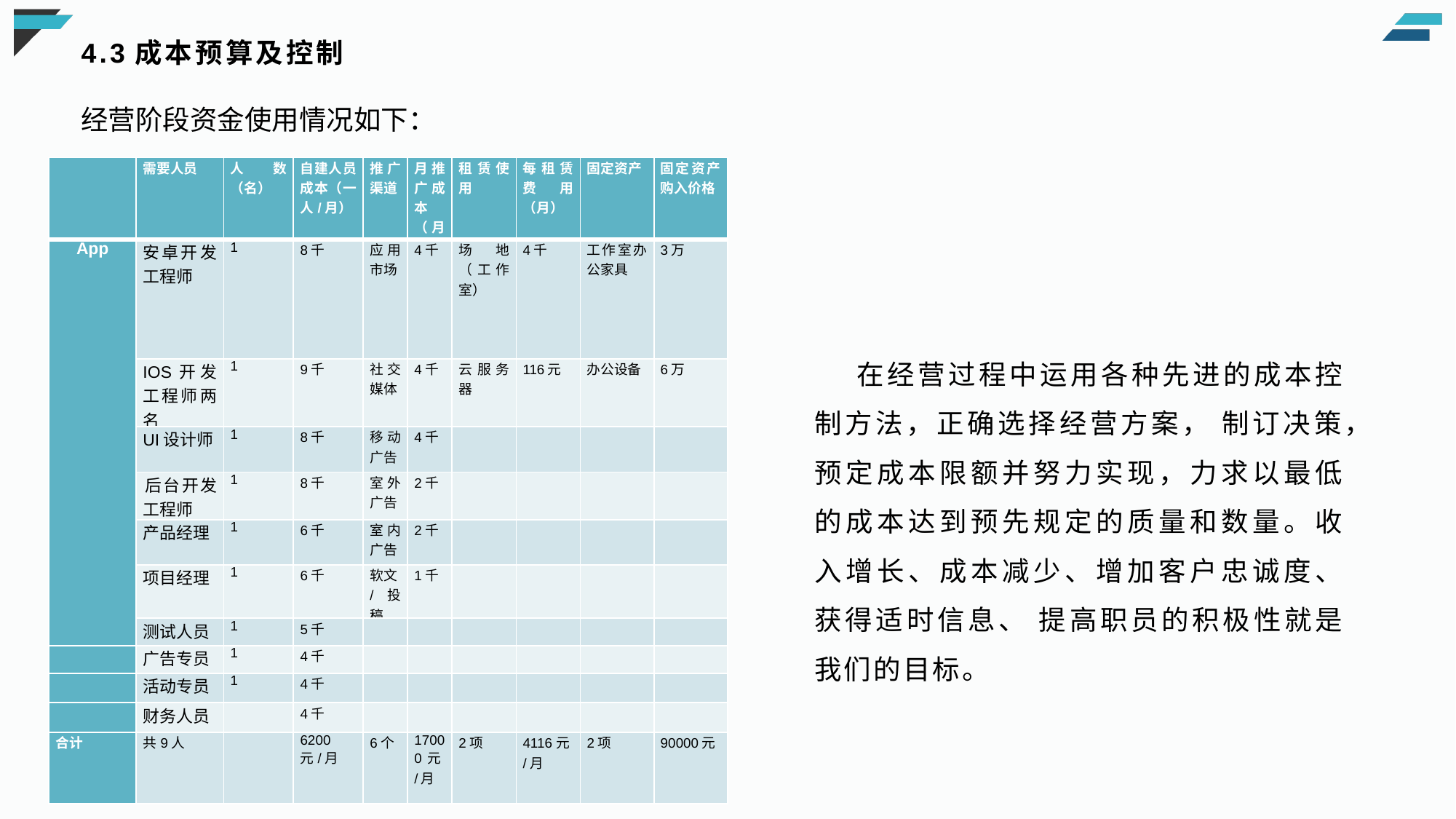

# 4.3成本预算及控制
经营阶段资金使用情况如下：

|  | 需要人员 | 人数（名） | 自建人员成本（一人/月） | 推广渠道 | 月推广成本 （月） | 租赁使用 | 每租赁费用（月） | 固定资产 | 固定资产购入价格 |
| --- | --- | --- | --- | --- | --- | --- | --- | --- | --- |
| App | 安卓开发工程师 | 1 | 8千 | 应用市场 | 4千 | 场地（工作室） | 4千 | 工作室办公家具 | 3万 |
|  | IOS开发工程师两名 | 1 | 9千 | 社交媒体 | 4千 | 云服务器 | 116元 | 办公设备 | 6万 |
|  | UI设计师 | 1 | 8千 | 移动广告 | 4千 |  |  |  |  |
|  | 后台开发工程师 | 1 | 8千 | 室外广告 | 2千 |  |  |  |  |
|  | 产品经理 | 1 | 6千 | 室内广告 | 2千 |  |  |  |  |
|  | 项目经理 | 1 | 6千 | 软文/投稿 | 1千 |  |  |  |  |
|  | 测试人员 | 1 | 5千 |  |  |  |  |  |  |
|  | 广告专员 | 1 | 4千 |  |  |  |  |  |  |
|  | 活动专员 | 1 | 4千 |  |  |  |  |  |  |
|  | 财务人员 |  | 4千 |  |  |  |  |  |  |
| 合计 | 共9人 |  | 6200元/月 | 6个 | 17000元/月 | 2项 | 4116元/月 | 2项 | 90000元 |
在经营过程中运用各种先进的成本控制方法，正确选择经营方案， 制订决策，预定成本限额并努力实现，力求以最低的成本达到预先规定的质量和数量。收入增长、成本减少、增加客户忠诚度、获得适时信息、 提高职员的积极性就是我们的目标。